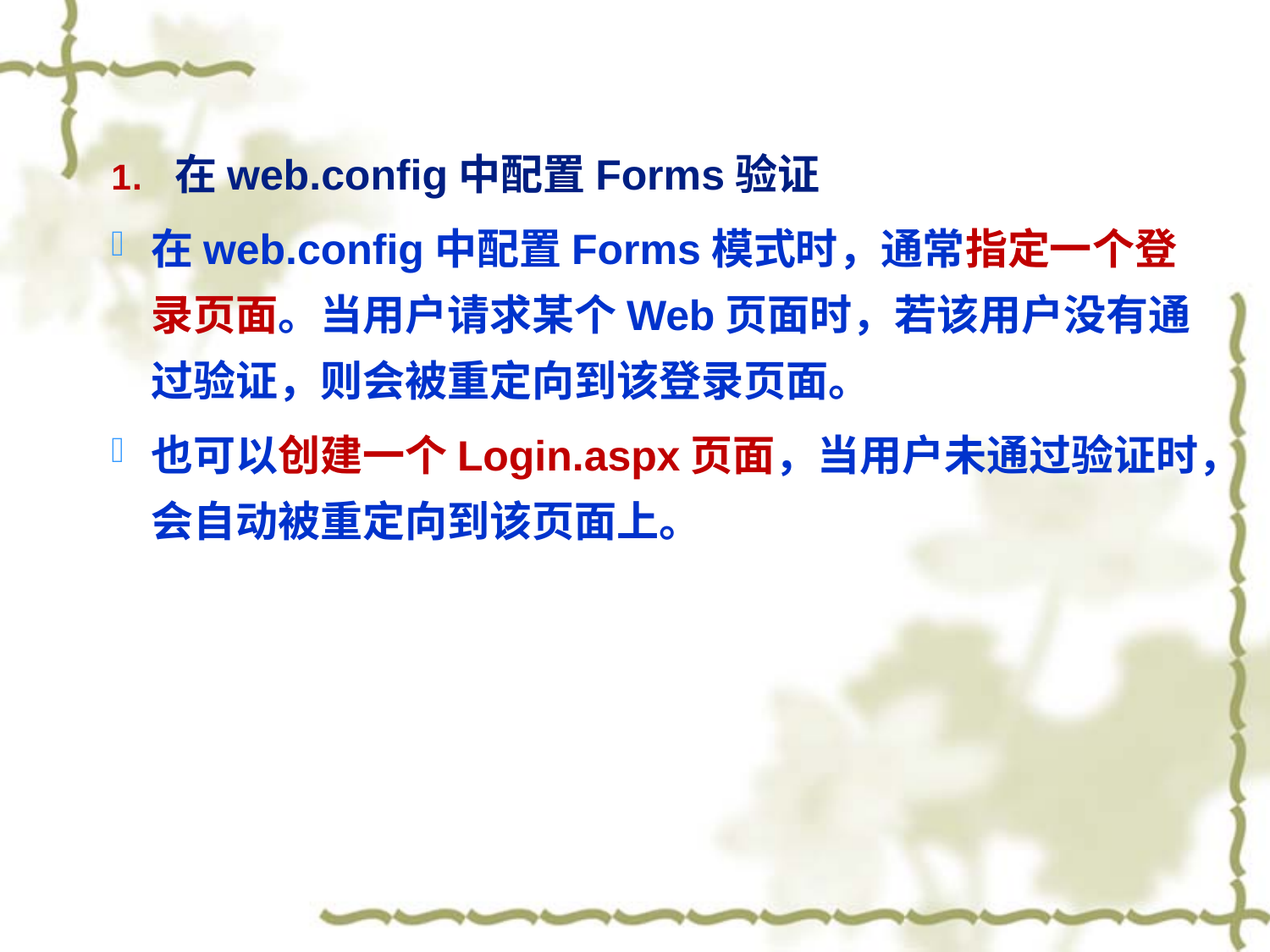

在web.config中配置Forms验证
在web.config中配置Forms模式时，通常指定一个登录页面。当用户请求某个Web页面时，若该用户没有通过验证，则会被重定向到该登录页面。
也可以创建一个Login.aspx页面，当用户未通过验证时，会自动被重定向到该页面上。